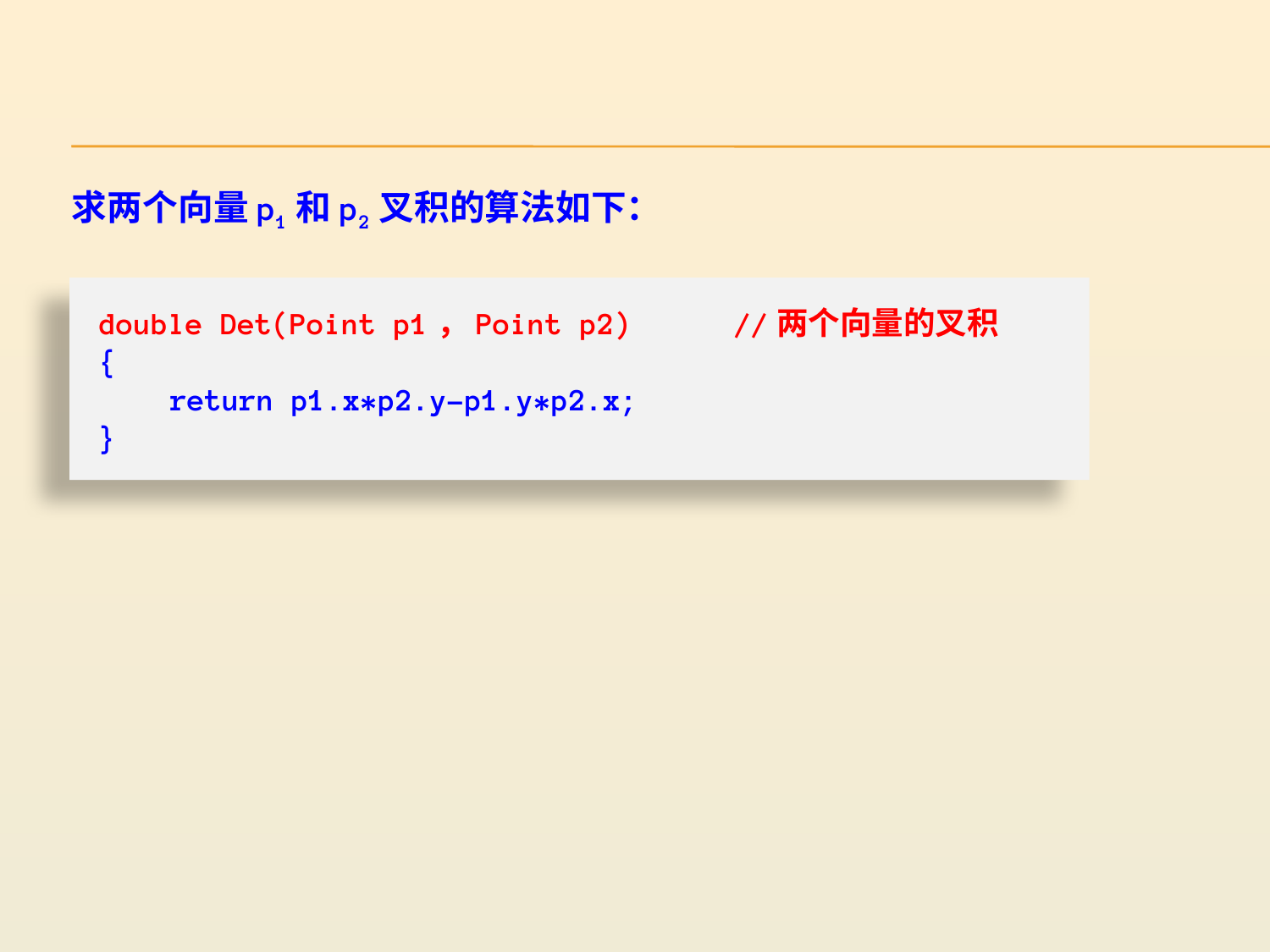

求两个向量p1和p2叉积的算法如下：
double Det(Point p1，Point p2)	//两个向量的叉积
{
　　return p1.x*p2.y-p1.y*p2.x;
}